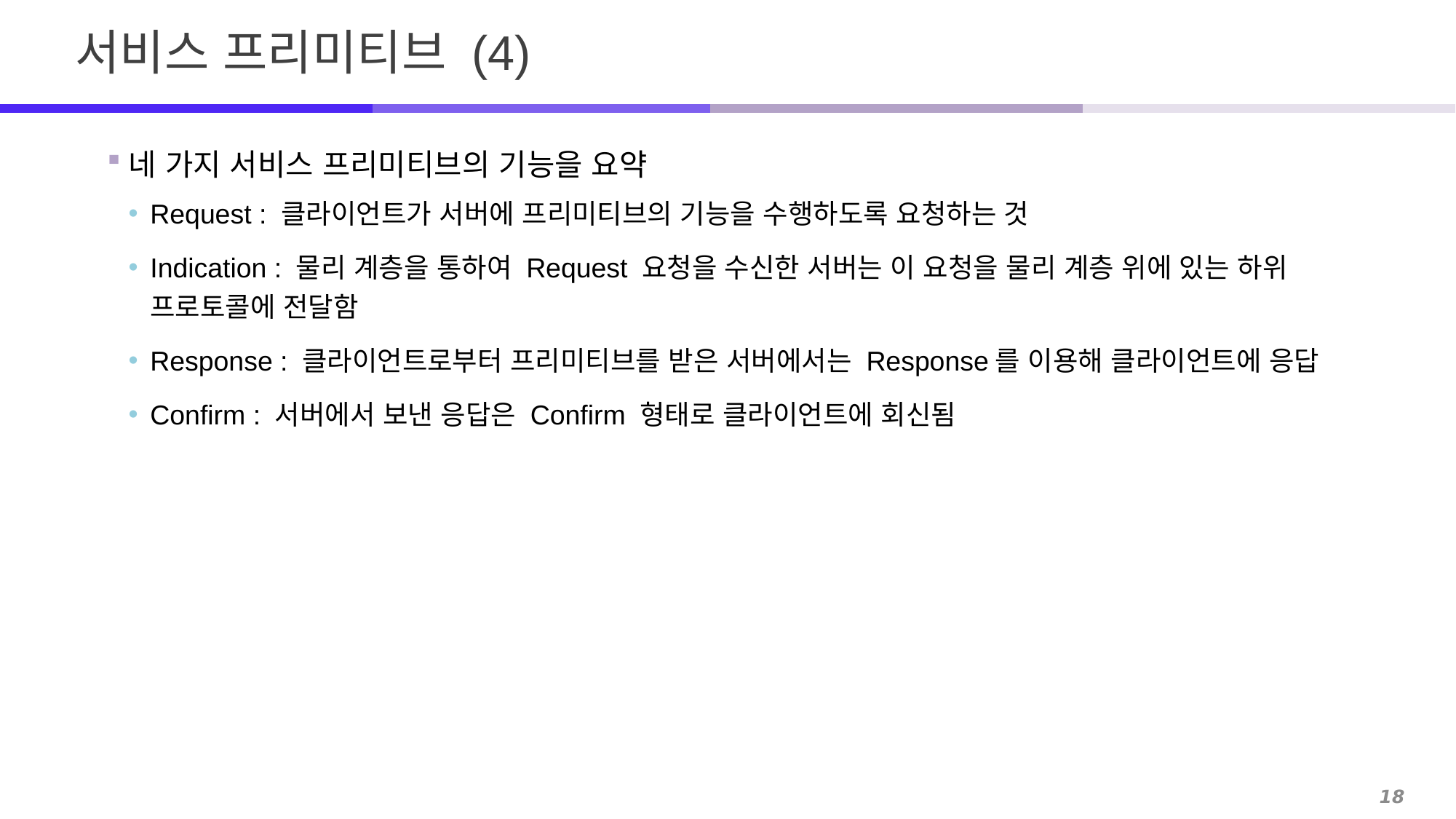

# 서비스 프리미티브 (4)
네 가지 서비스 프리미티브의 기능을 요약
Request : 클라이언트가 서버에 프리미티브의 기능을 수행하도록 요청하는 것
Indication : 물리 계층을 통하여 Request 요청을 수신한 서버는 이 요청을 물리 계층 위에 있는 하위 프로토콜에 전달함
Response : 클라이언트로부터 프리미티브를 받은 서버에서는 Response를 이용해 클라이언트에 응답
Confirm : 서버에서 보낸 응답은 Confirm 형태로 클라이언트에 회신됨